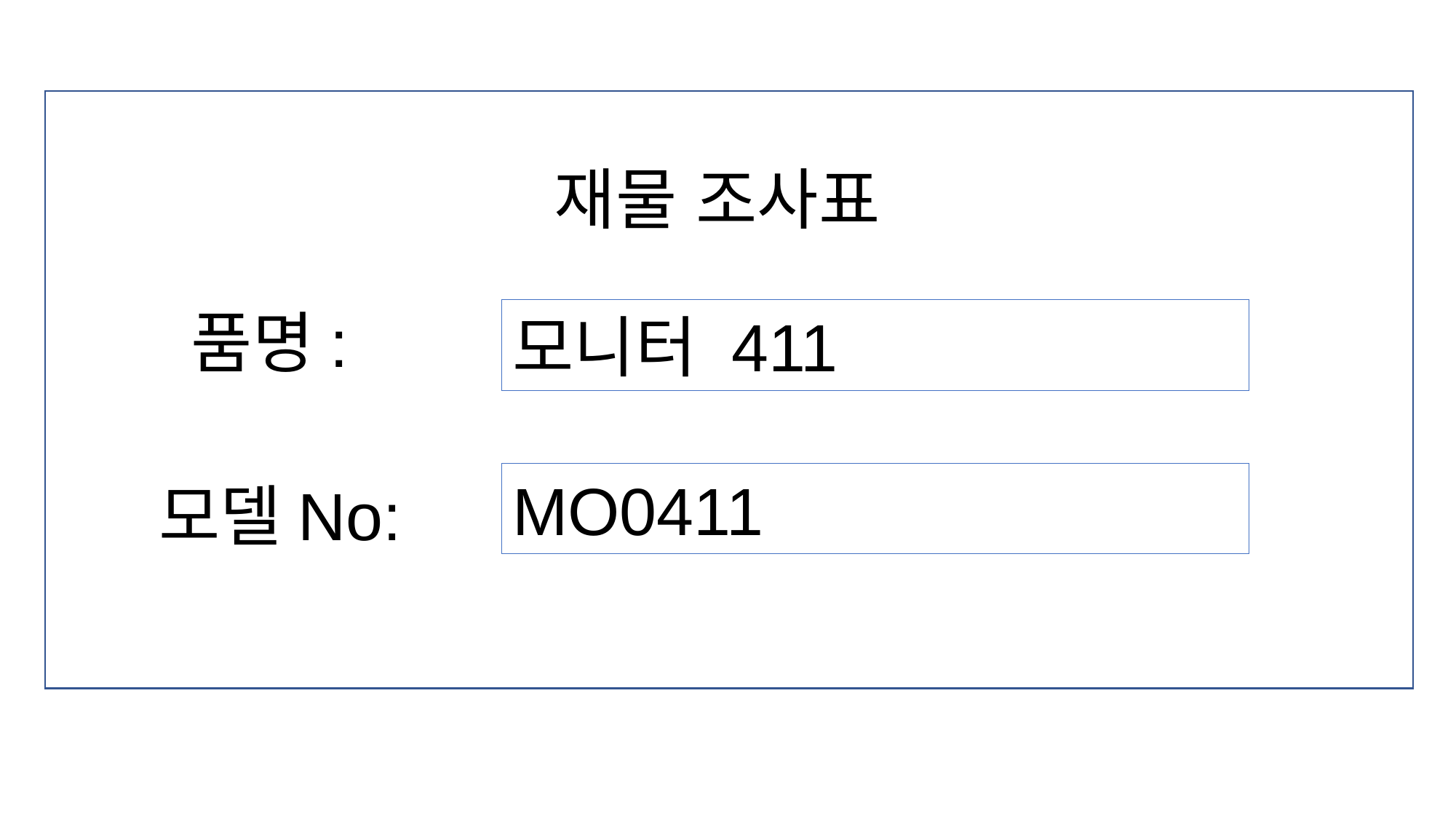

재물 조사표
품명:
모니터 411
MO0411
모델No: